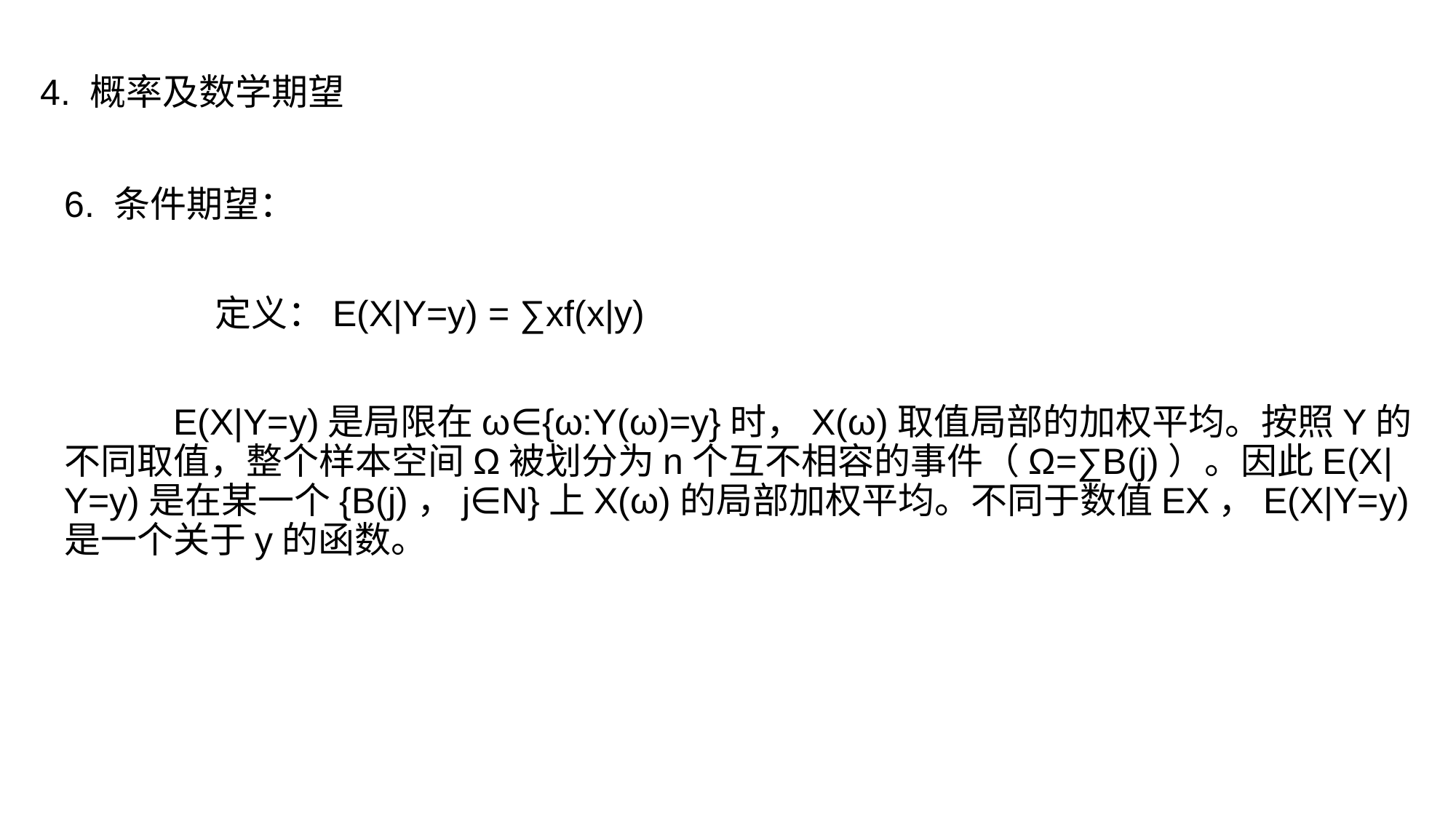

4. 概率及数学期望

6. 条件期望：

	    定义：E(X|Y=y) = ∑xf(x|y)

	E(X|Y=y)是局限在ω∈{ω:Y(ω)=y}时，X(ω)取值局部的加权平均。按照Y的不同取值，整个样本空间Ω被划分为n个互不相容的事件（Ω=∑B(j)）。因此E(X|Y=y)是在某一个{B(j)，j∈N}上X(ω)的局部加权平均。不同于数值EX，E(X|Y=y)是一个关于y的函数。